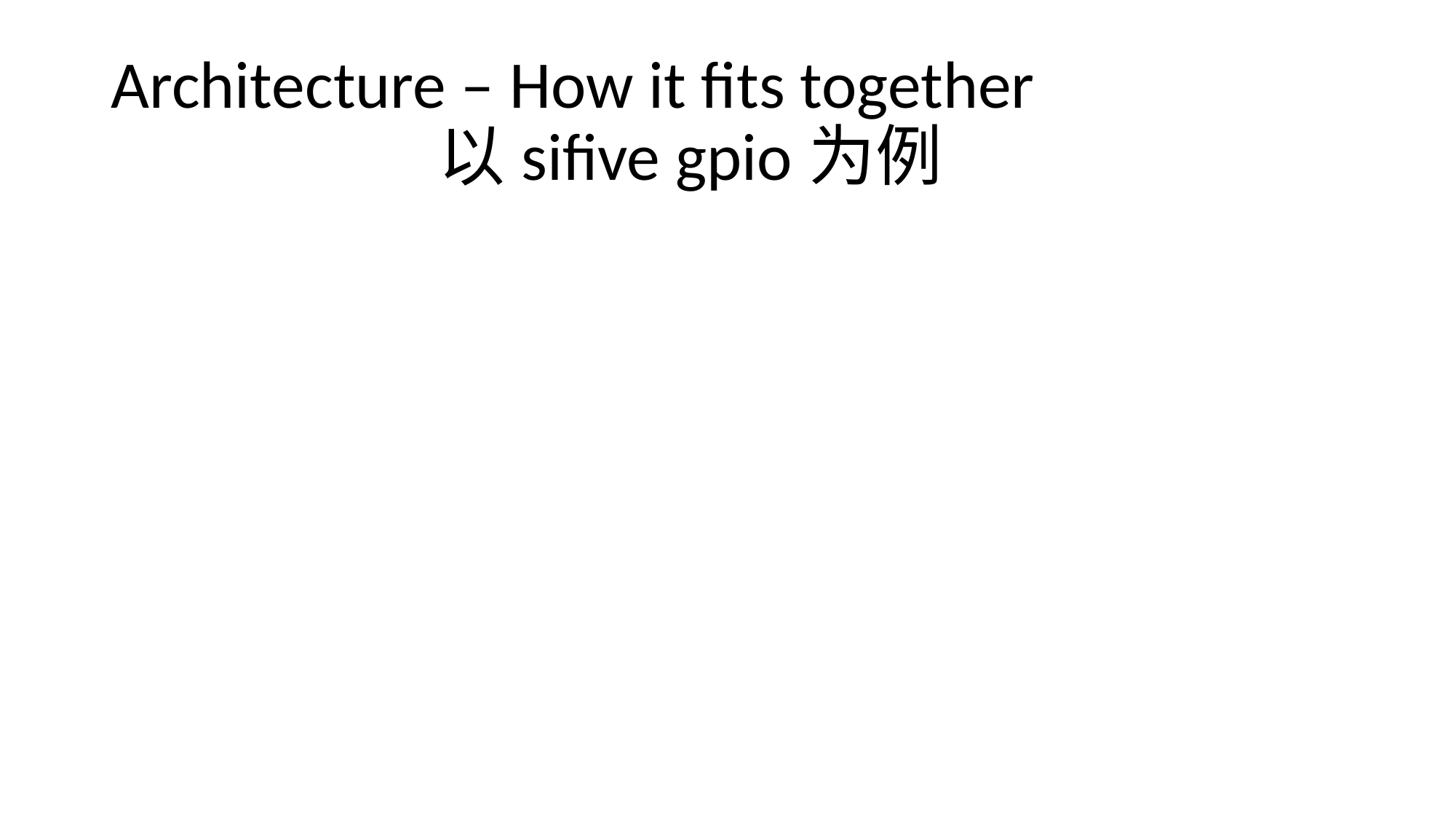

# Architecture – How it fits together 以sifive gpio为例